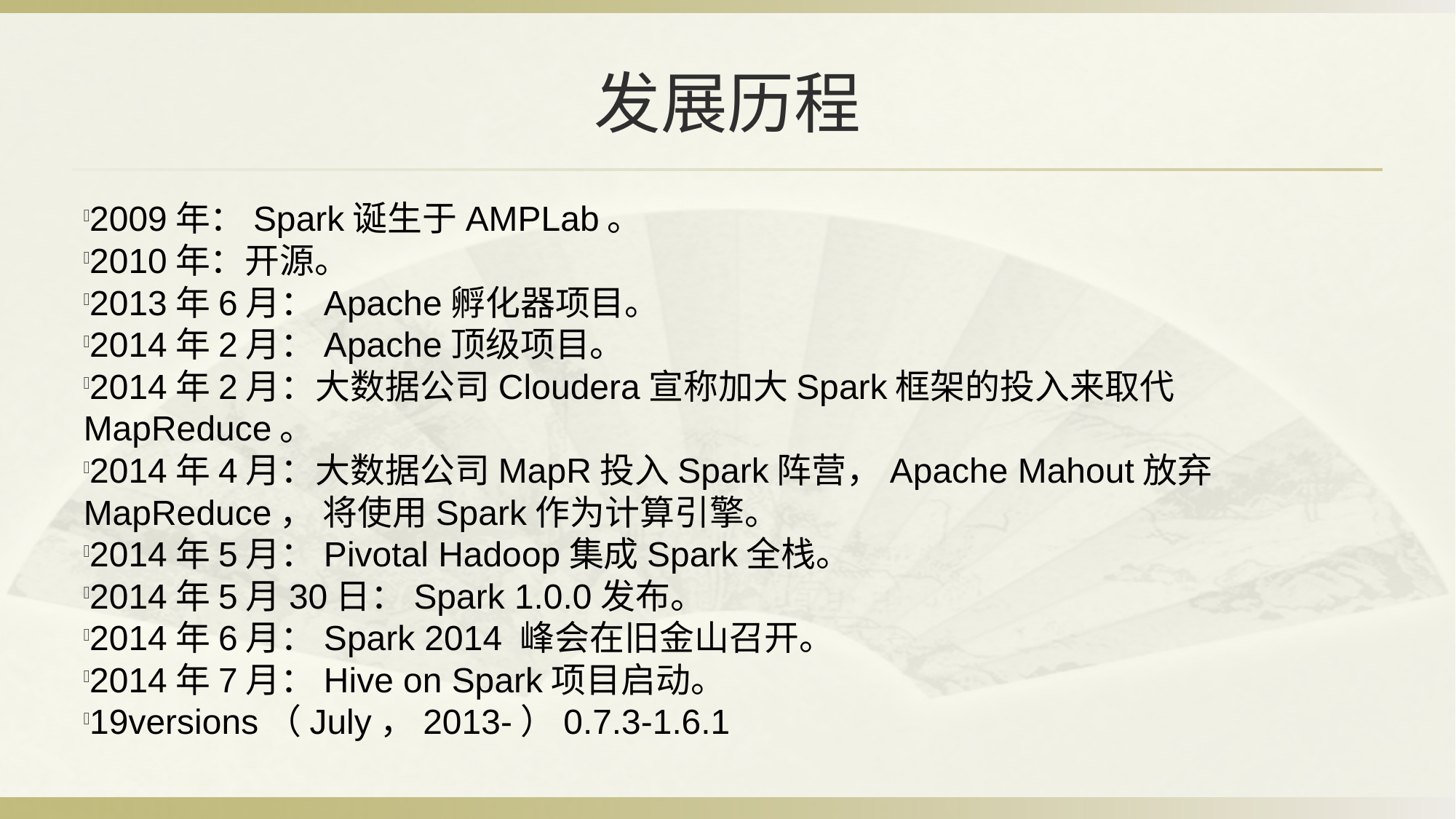

# 发展历程
2009年：Spark诞生于AMPLab。
2010年：开源。
2013年6月：Apache孵化器项目。
2014年2月：Apache顶级项目。
2014年2月：大数据公司Cloudera宣称加大Spark框架的投入来取代MapReduce。
2014年4月：大数据公司MapR投入Spark阵营，Apache Mahout放弃MapReduce， 将使用Spark作为计算引擎。
2014年5月：Pivotal Hadoop集成Spark全栈。
2014年5月30日：Spark 1.0.0发布。
2014年6月：Spark 2014 峰会在旧金山召开。
2014年7月：Hive on Spark项目启动。
19versions（July，2013-）0.7.3-1.6.1